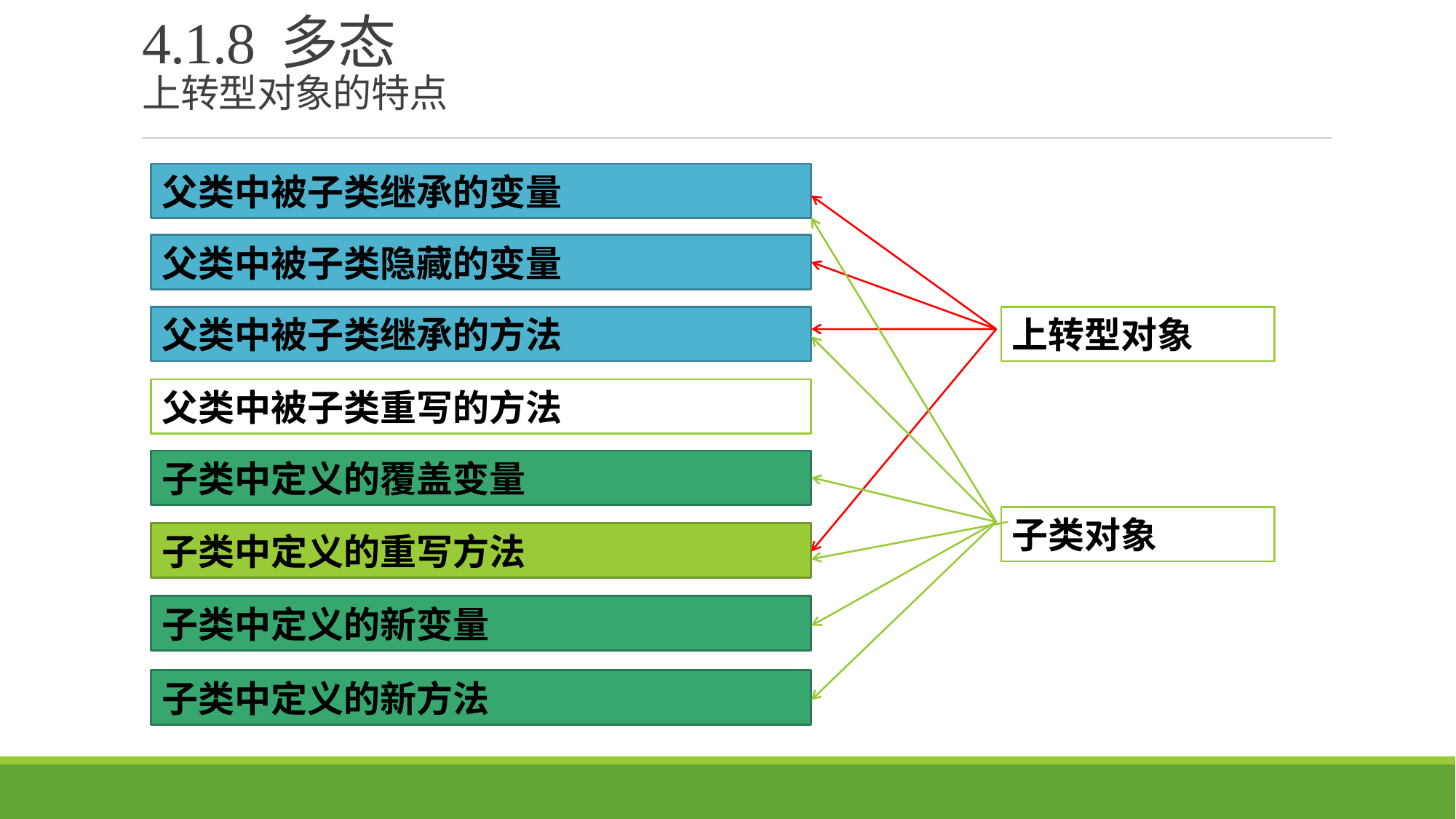

# 4.1.8 多态 上转型对象的特点
父类中被子类继承的变量

父类中被子类隐藏的变量

父类中被子类继承的方法
上转型对象

父类中被子类重写的方法
子类中定义的覆盖变量

子类对象

子类中定义的重写方法
子类中定义的新变量
子类中定义的新方法